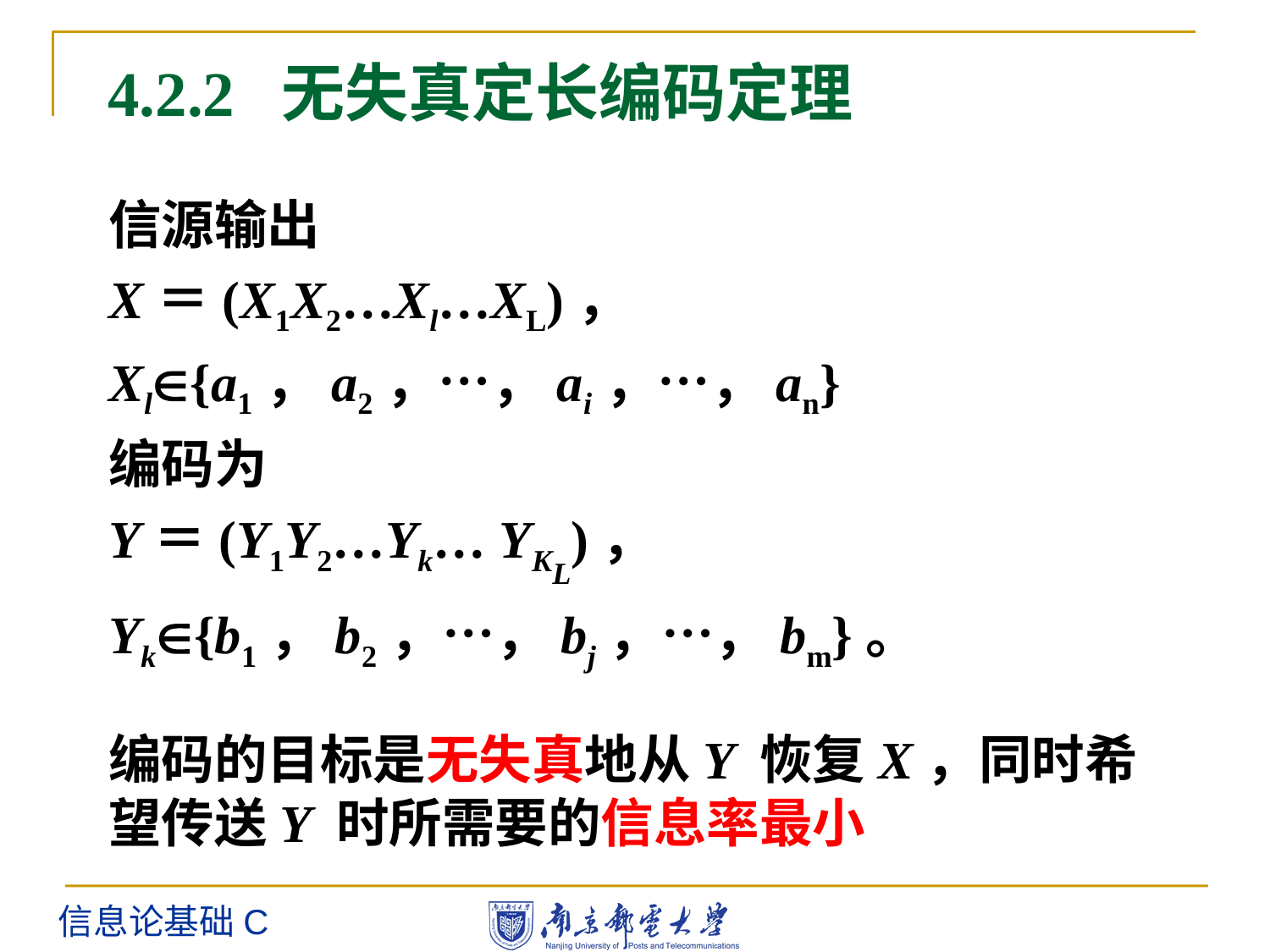

4.2.2  无失真定长编码定理
信源输出
X＝(X1X2…Xl…XL)，
Xl∈{a1，a2，…，ai，…，an}
编码为
Y＝(Y1Y2…Yk… YKL)，
Yk∈{b1，b2，…，bj，…，bm}。
编码的目标是无失真地从Y 恢复X，同时希望传送Y 时所需要的信息率最小
17